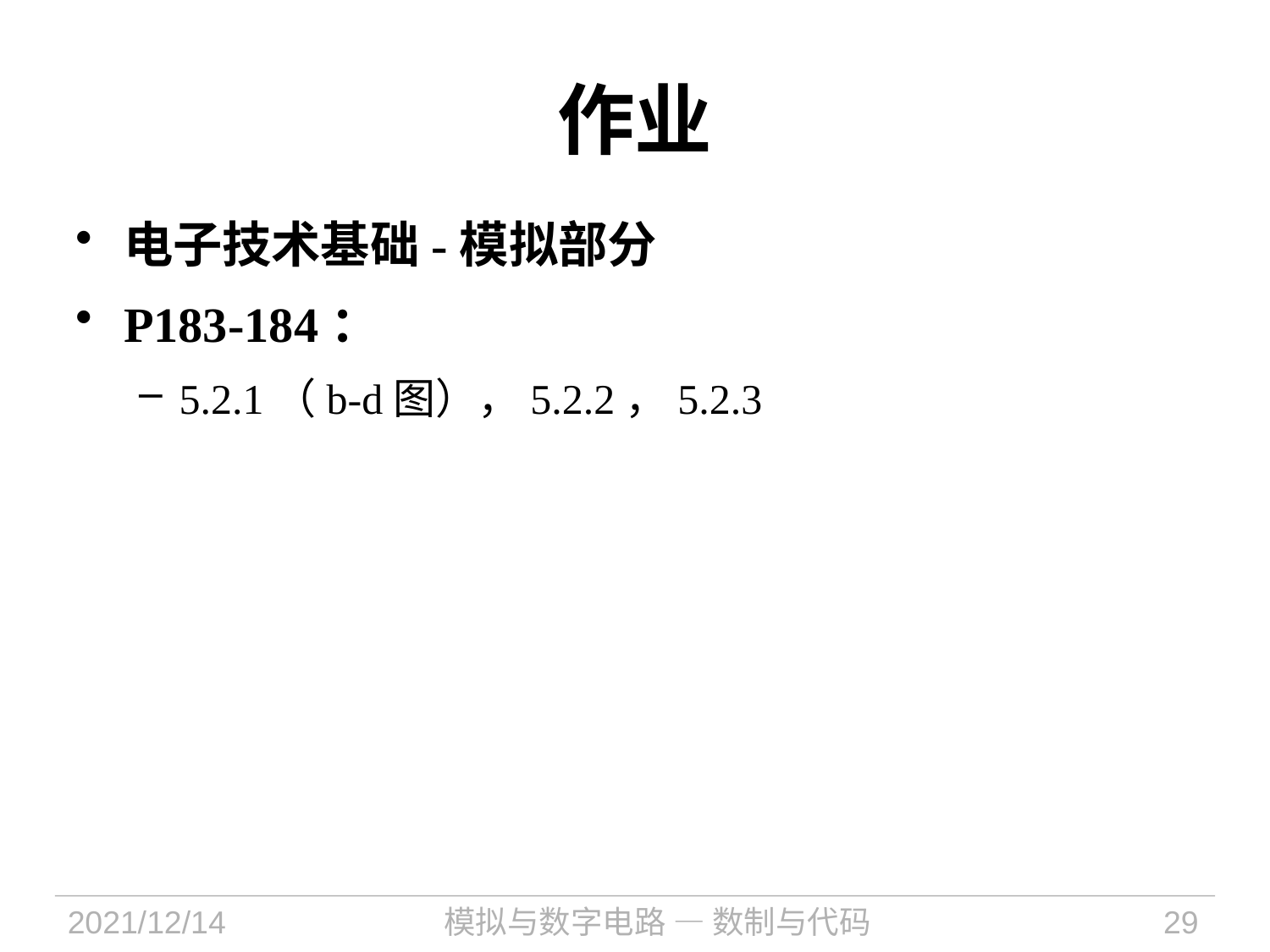

# 作业
电子技术基础-模拟部分
P183-184：
5.2.1（b-d图），5.2.2，5.2.3
2021/12/14
模拟与数字电路 — 数制与代码
29